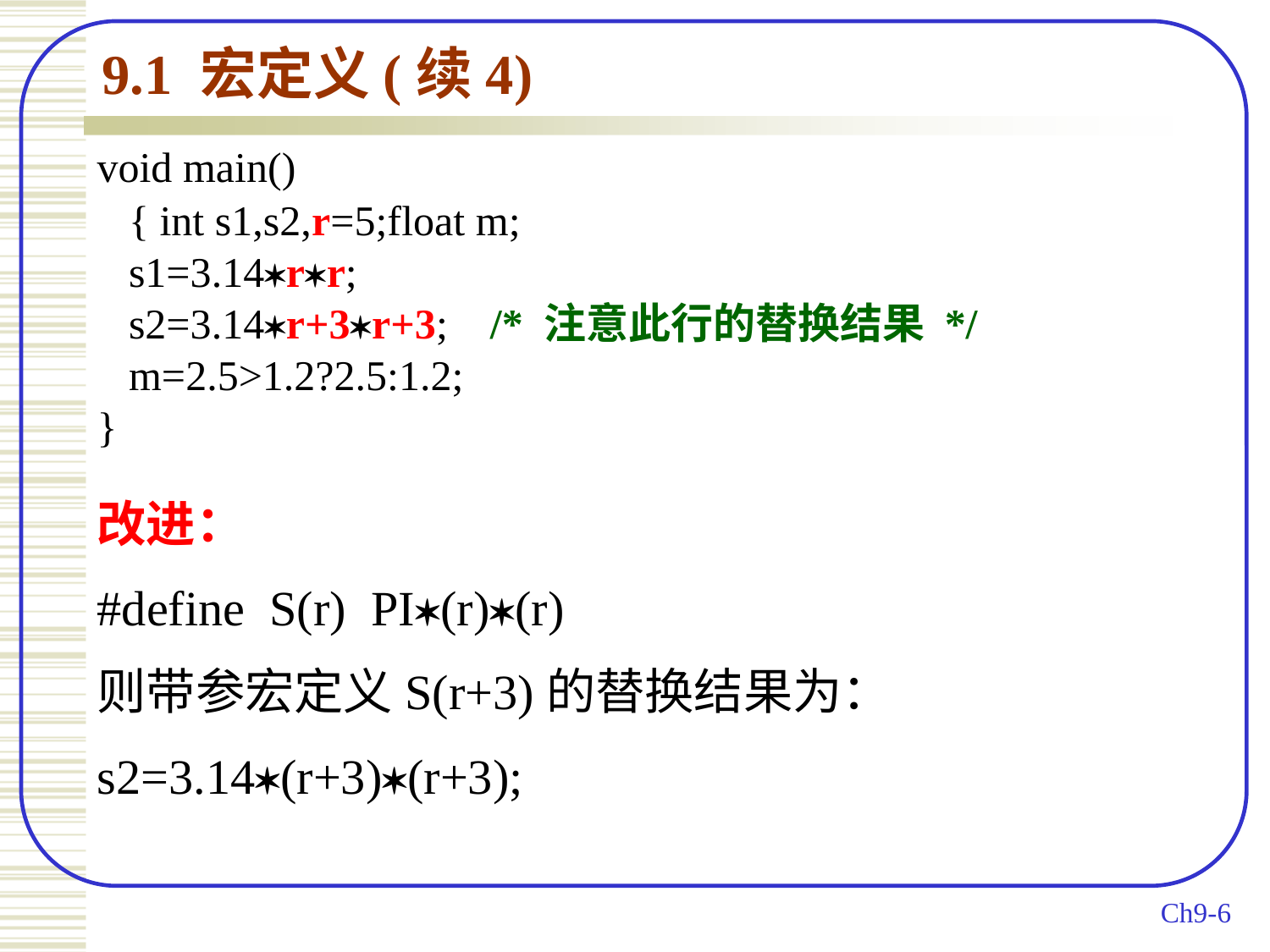

9.1 宏定义(续4)
void main()
   { int s1,s2,r=5;float m;
   s1=3.14∗r∗r;
   s2=3.14∗r+3∗r+3;    /* 注意此行的替换结果 */
   m=2.5>1.2?2.5:1.2;
}
改进：
#define  S(r)  PI∗(r)∗(r)
则带参宏定义S(r+3)的替换结果为：
s2=3.14∗(r+3)∗(r+3);